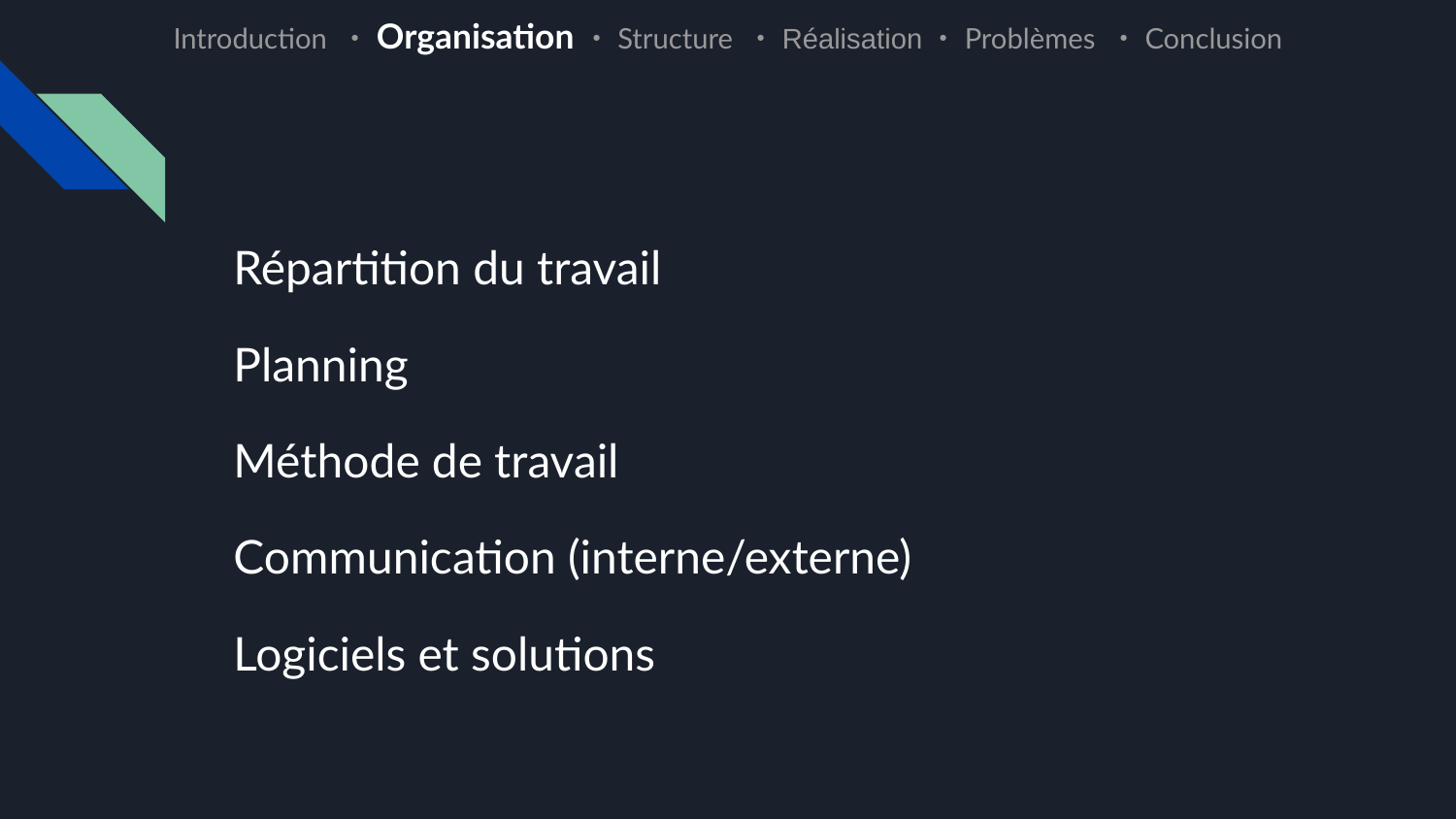

Introduction ・Organisation・Structure ・Réalisation・Problèmes ・Conclusion

Répartition du travail
Planning
Méthode de travail
Communication (interne/externe)
Logiciels et solutions